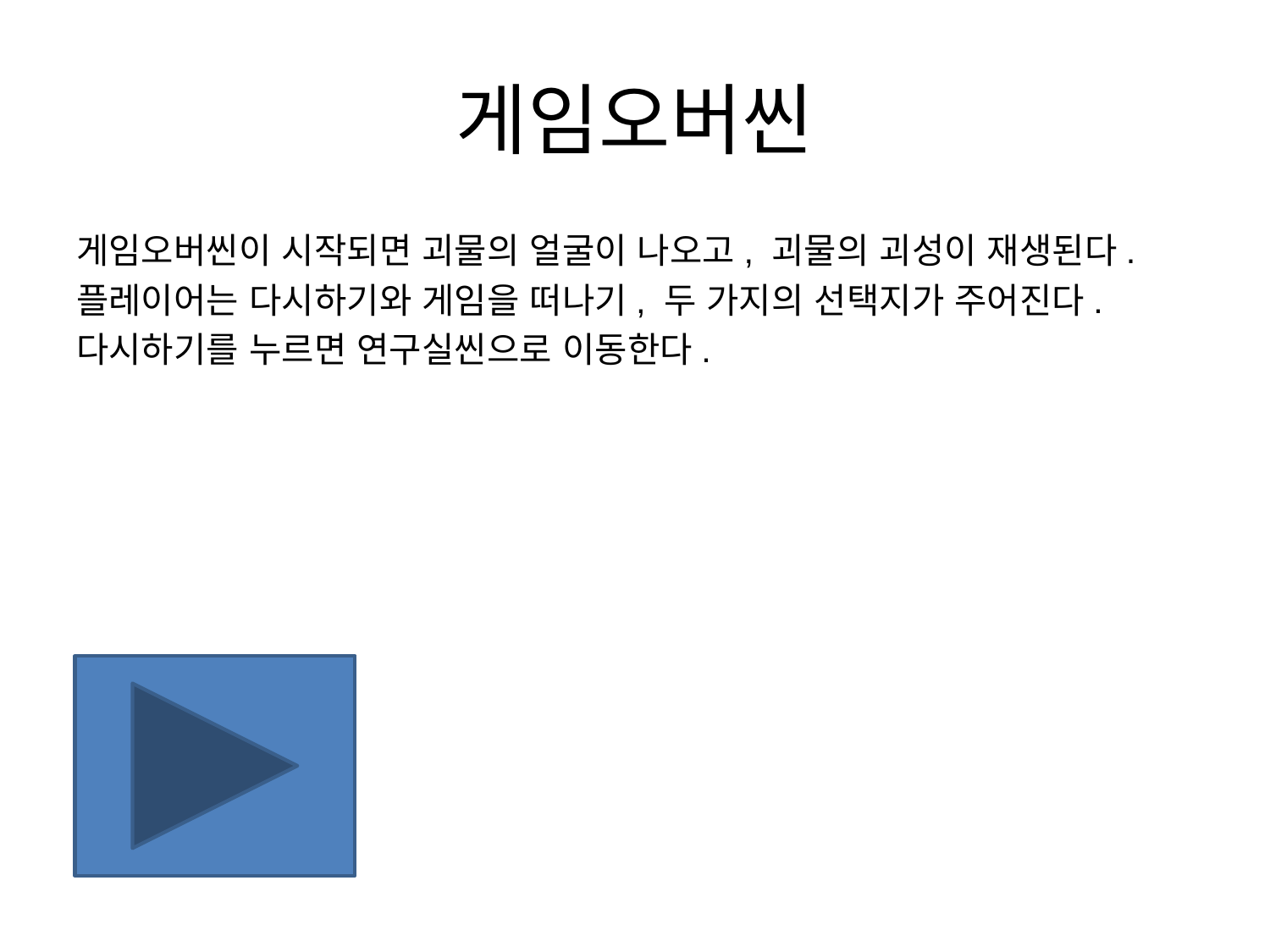

# 게임오버씬
게임오버씬이 시작되면 괴물의 얼굴이 나오고, 괴물의 괴성이 재생된다.
플레이어는 다시하기와 게임을 떠나기, 두 가지의 선택지가 주어진다.
다시하기를 누르면 연구실씬으로 이동한다.